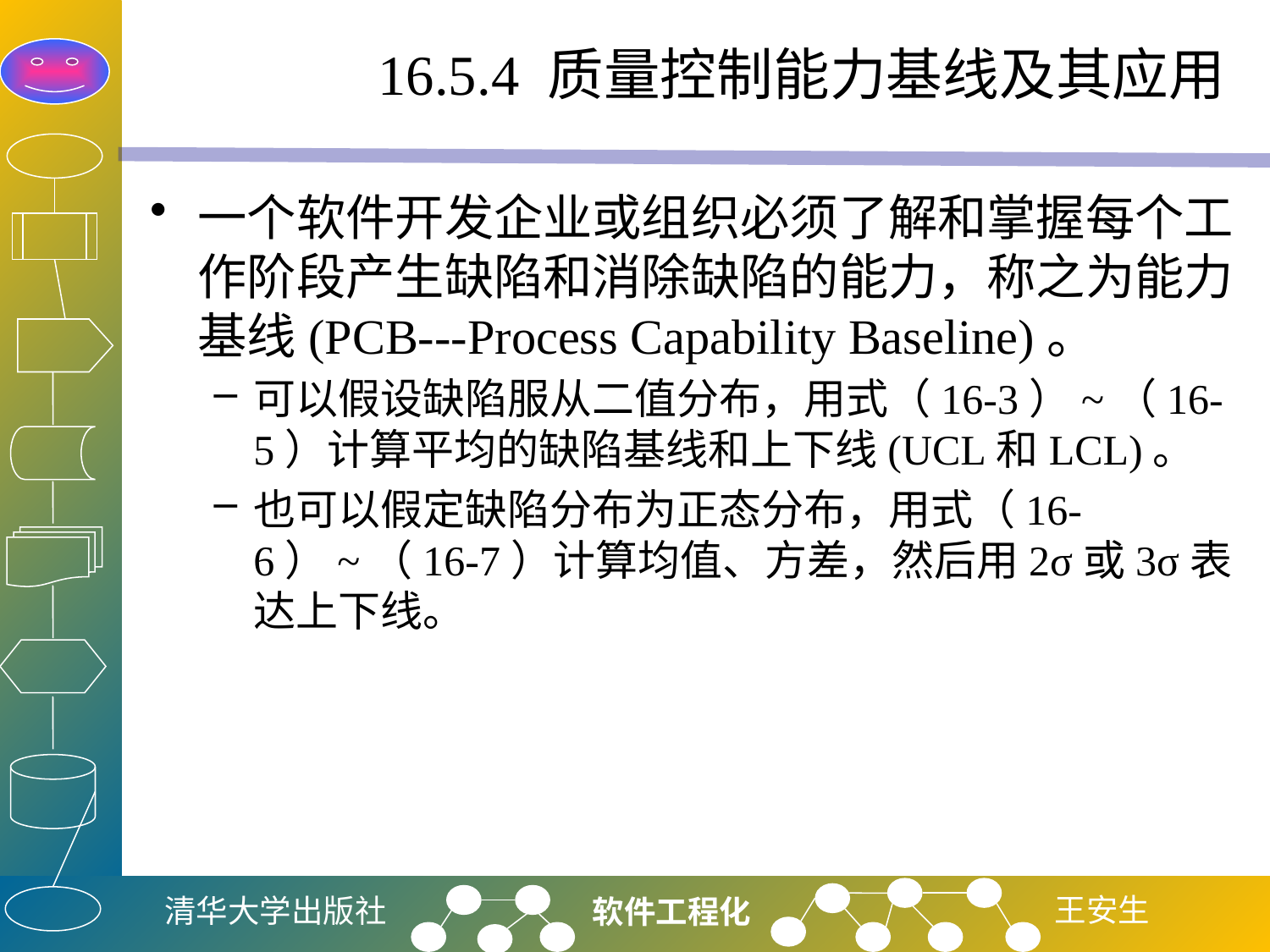

# 16.5.4 质量控制能力基线及其应用
一个软件开发企业或组织必须了解和掌握每个工作阶段产生缺陷和消除缺陷的能力，称之为能力基线(PCB---Process Capability Baseline)。
可以假设缺陷服从二值分布，用式（16-3）~（16-5）计算平均的缺陷基线和上下线(UCL和LCL)。
也可以假定缺陷分布为正态分布，用式（16-6）~（16-7）计算均值、方差，然后用2σ或3σ表达上下线。